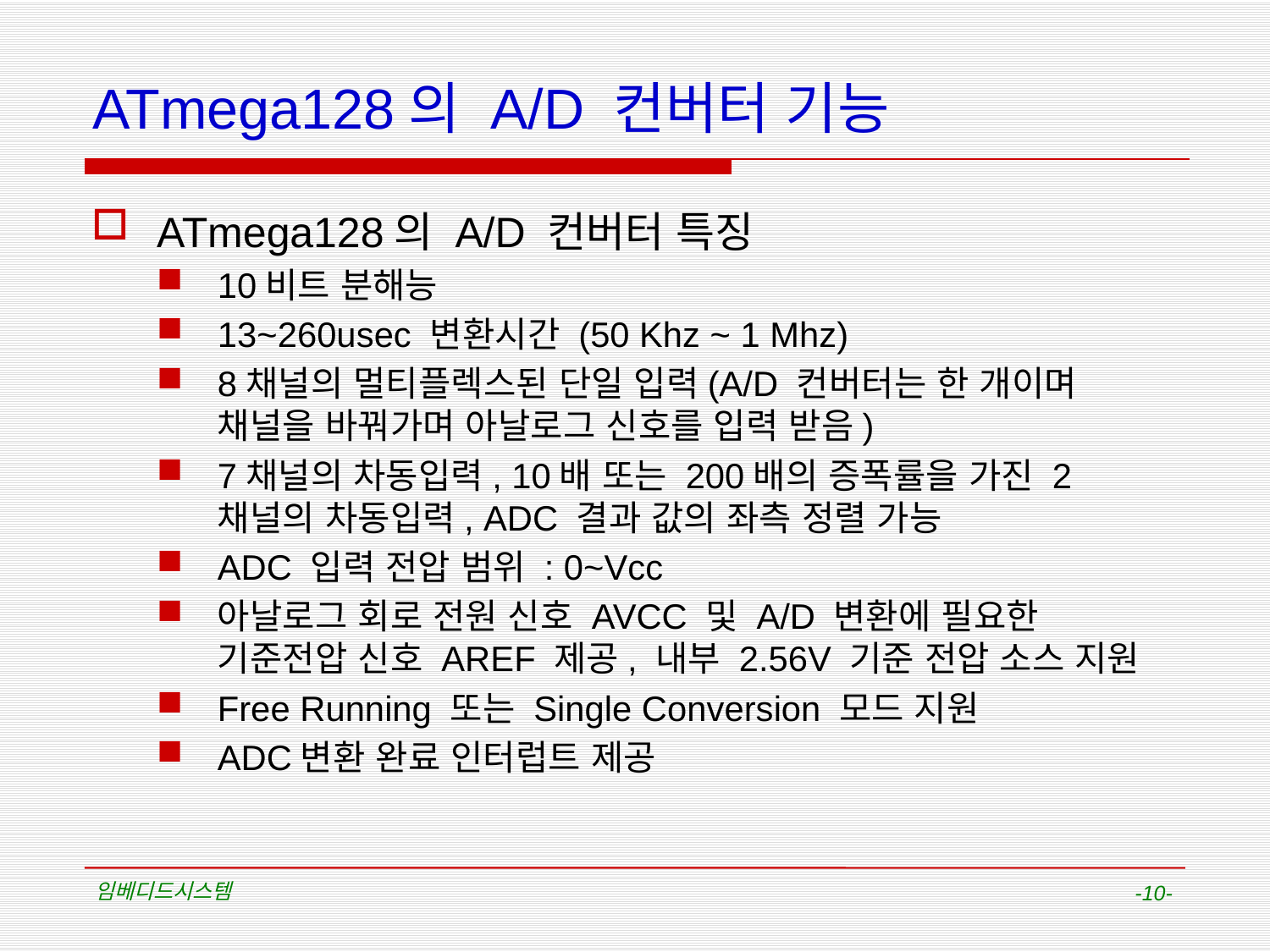

# ATmega128의 A/D 컨버터 기능
ATmega128의 A/D 컨버터 특징
10비트 분해능
13~260usec 변환시간 (50 Khz ~ 1 Mhz)
8채널의 멀티플렉스된 단일 입력(A/D 컨버터는 한 개이며 채널을 바꿔가며 아날로그 신호를 입력 받음)
7채널의 차동입력, 10배 또는 200배의 증폭률을 가진 2채널의 차동입력, ADC 결과 값의 좌측 정렬 가능
ADC 입력 전압 범위 : 0~Vcc
아날로그 회로 전원 신호 AVCC 및 A/D 변환에 필요한 기준전압 신호 AREF 제공, 내부 2.56V 기준 전압 소스 지원
Free Running 또는 Single Conversion 모드 지원
ADC변환 완료 인터럽트 제공
임베디드시스템
-10-